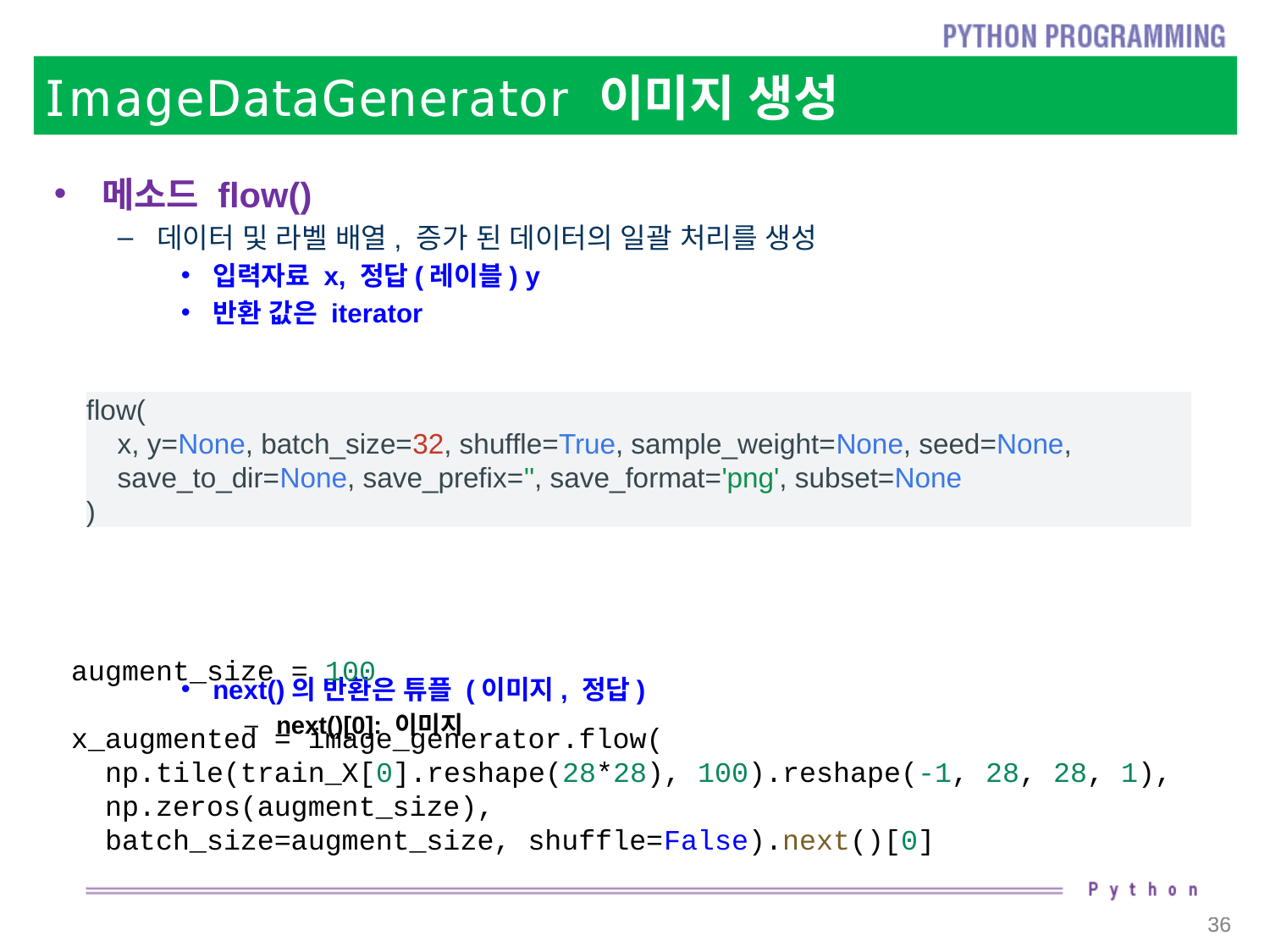

# ImageDataGenerator 이미지 생성
메소드 flow()
데이터 및 라벨 배열, 증가 된 데이터의 일괄 처리를 생성
입력자료 x, 정답(레이블) y
반환 값은 iterator

next()의 반환은 튜플 (이미지, 정답)
next()[0]: 이미지
flow(
    x, y=None, batch_size=32, shuffle=True, sample_weight=None, seed=None,
    save_to_dir=None, save_prefix='', save_format='png', subset=None
)
augment_size = 100
x_augmented = image_generator.flow(
  np.tile(train_X[0].reshape(28*28), 100).reshape(-1, 28, 28, 1),
  np.zeros(augment_size),
  batch_size=augment_size, shuffle=False).next()[0]
36